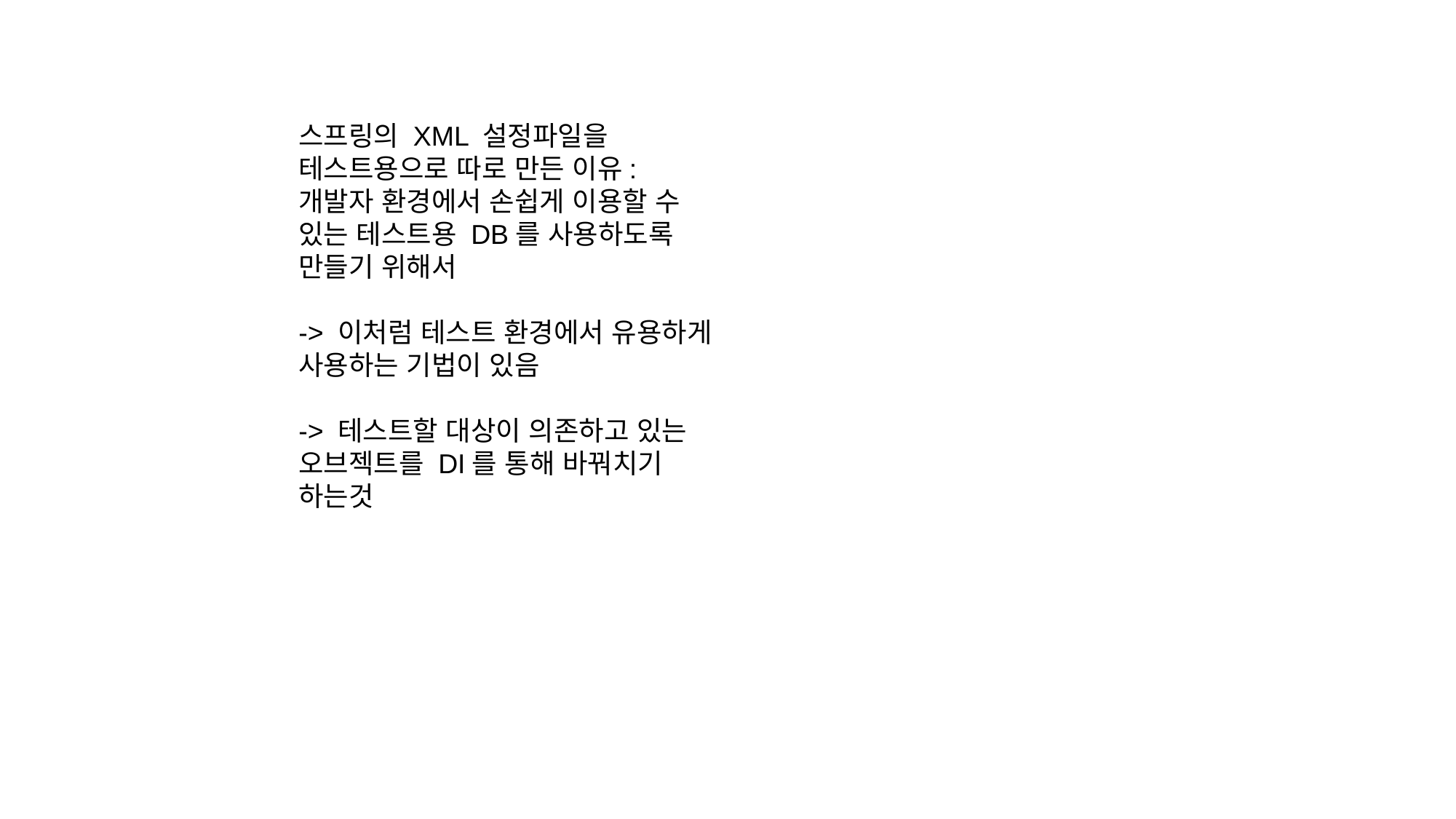

스프링의 XML 설정파일을 테스트용으로 따로 만든 이유: 개발자 환경에서 손쉽게 이용할 수 있는 테스트용 DB를 사용하도록 만들기 위해서

-> 이처럼 테스트 환경에서 유용하게 사용하는 기법이 있음

-> 테스트할 대상이 의존하고 있는 오브젝트를 DI를 통해 바꿔치기 하는것